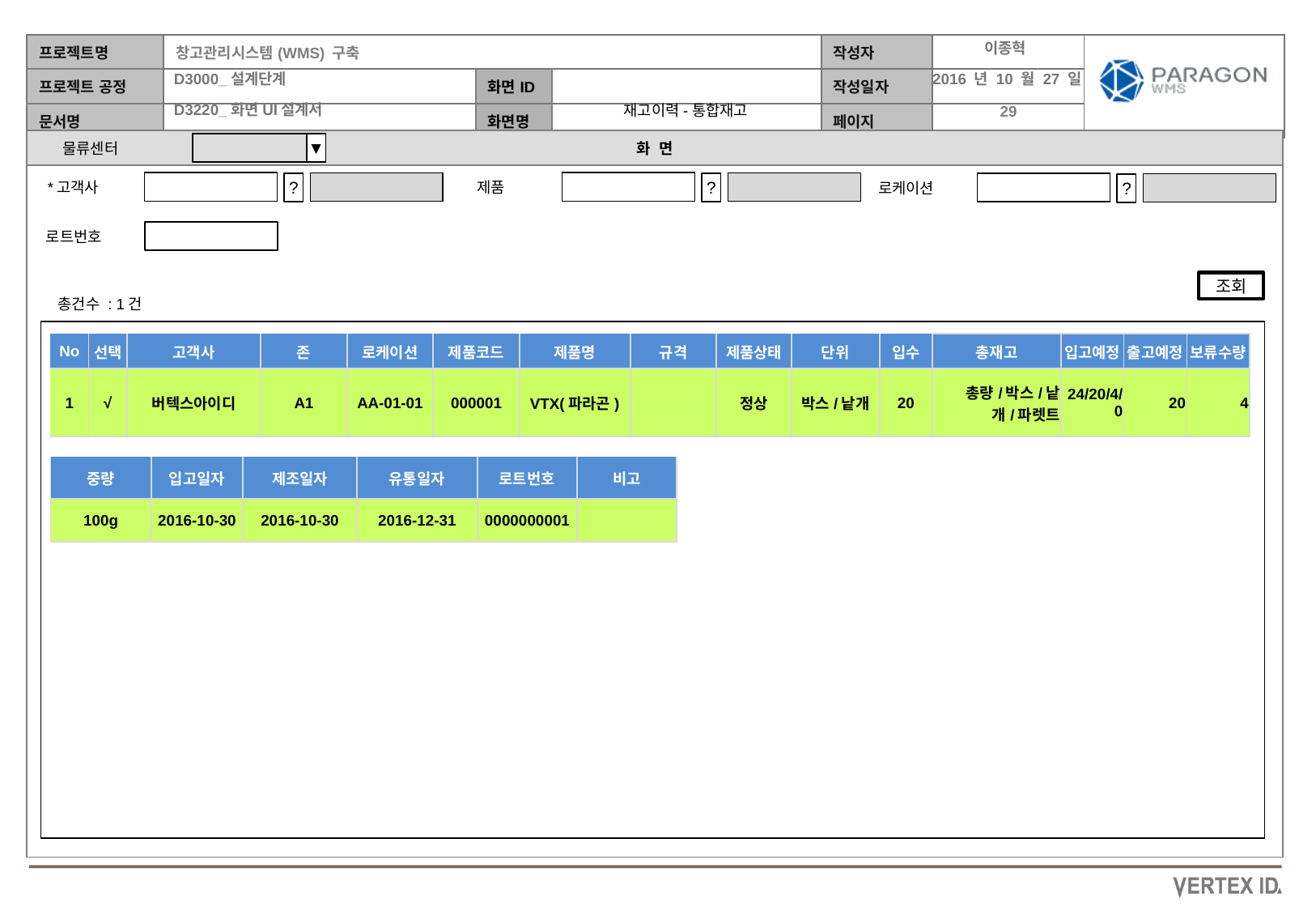

이종혁
2016 년 10 월 27 일
재고이력-통합재고
물류센터

▼
▼
*고객사

제품

로케이션

?
?

?
로트번호

조회
총건수 : 1건

| No | 선택 | 고객사 | 존 | 로케이션 | 제품코드 | 제품명 | 규격 | 제품상태 | 단위 | 입수 | 총재고 | 입고예정 | 출고예정 | 보류수량 |
| --- | --- | --- | --- | --- | --- | --- | --- | --- | --- | --- | --- | --- | --- | --- |
| 1 | √ | 버텍스아이디 | A1 | AA-01-01 | 000001 | VTX(파라곤) |  | 정상 | 박스/낱개 | 20 | 총량/박스/낱개/파렛트 | 24/20/4/0 | 20 | 4 |
| 중량 | 입고일자 | 제조일자 | 유통일자 | 로트번호 | 비고 |
| --- | --- | --- | --- | --- | --- |
| 100g | 2016-10-30 | 2016-10-30 | 2016-12-31 | 0000000001 |  |